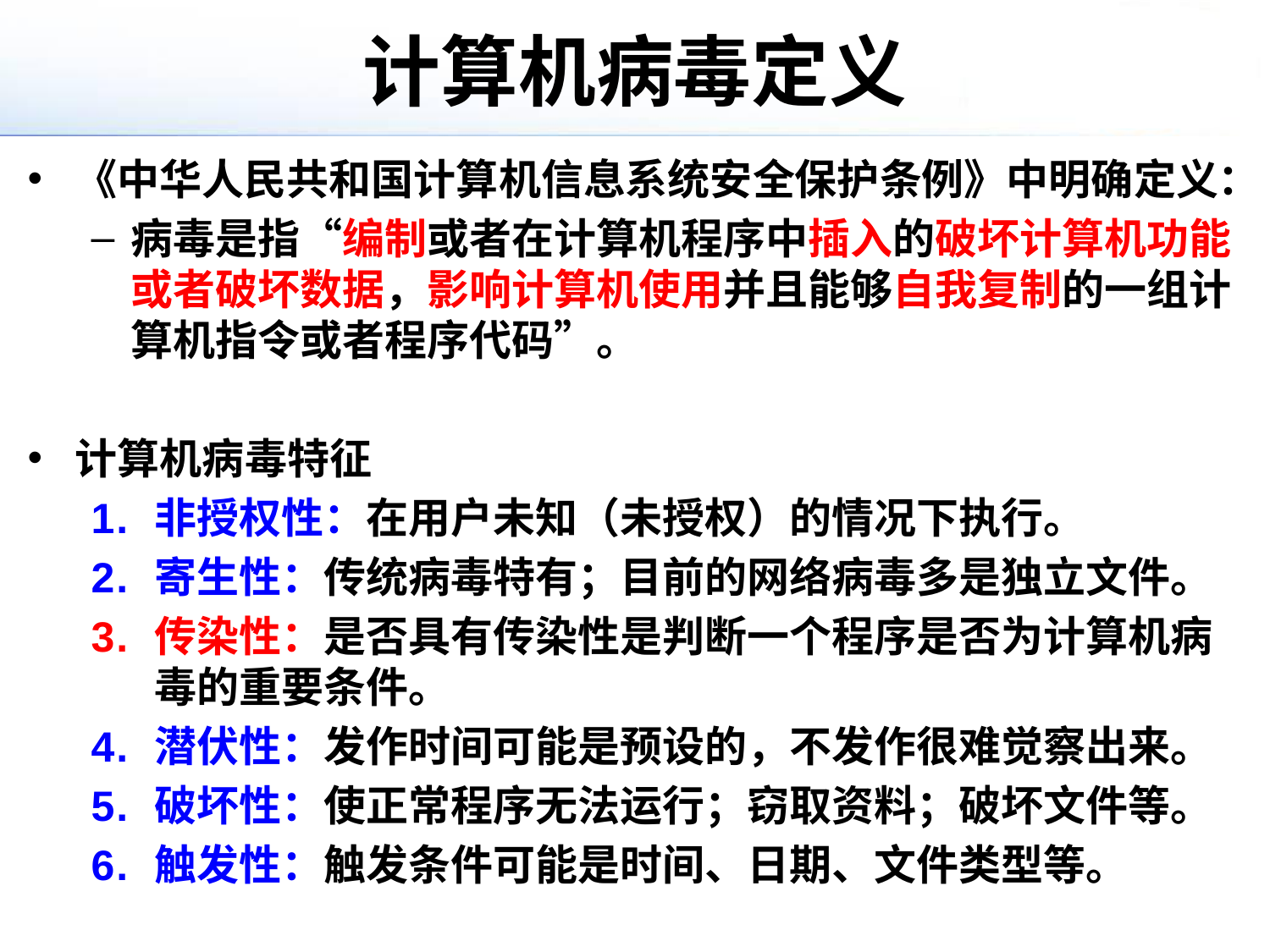

# 计算机病毒定义
《中华人民共和国计算机信息系统安全保护条例》中明确定义：
病毒是指“编制或者在计算机程序中插入的破坏计算机功能或者破坏数据，影响计算机使用并且能够自我复制的一组计算机指令或者程序代码”。

计算机病毒特征
非授权性：在用户未知（未授权）的情况下执行。
寄生性：传统病毒特有；目前的网络病毒多是独立文件。
传染性：是否具有传染性是判断一个程序是否为计算机病毒的重要条件。
潜伏性：发作时间可能是预设的，不发作很难觉察出来。
破坏性：使正常程序无法运行；窃取资料；破坏文件等。
触发性：触发条件可能是时间、日期、文件类型等。